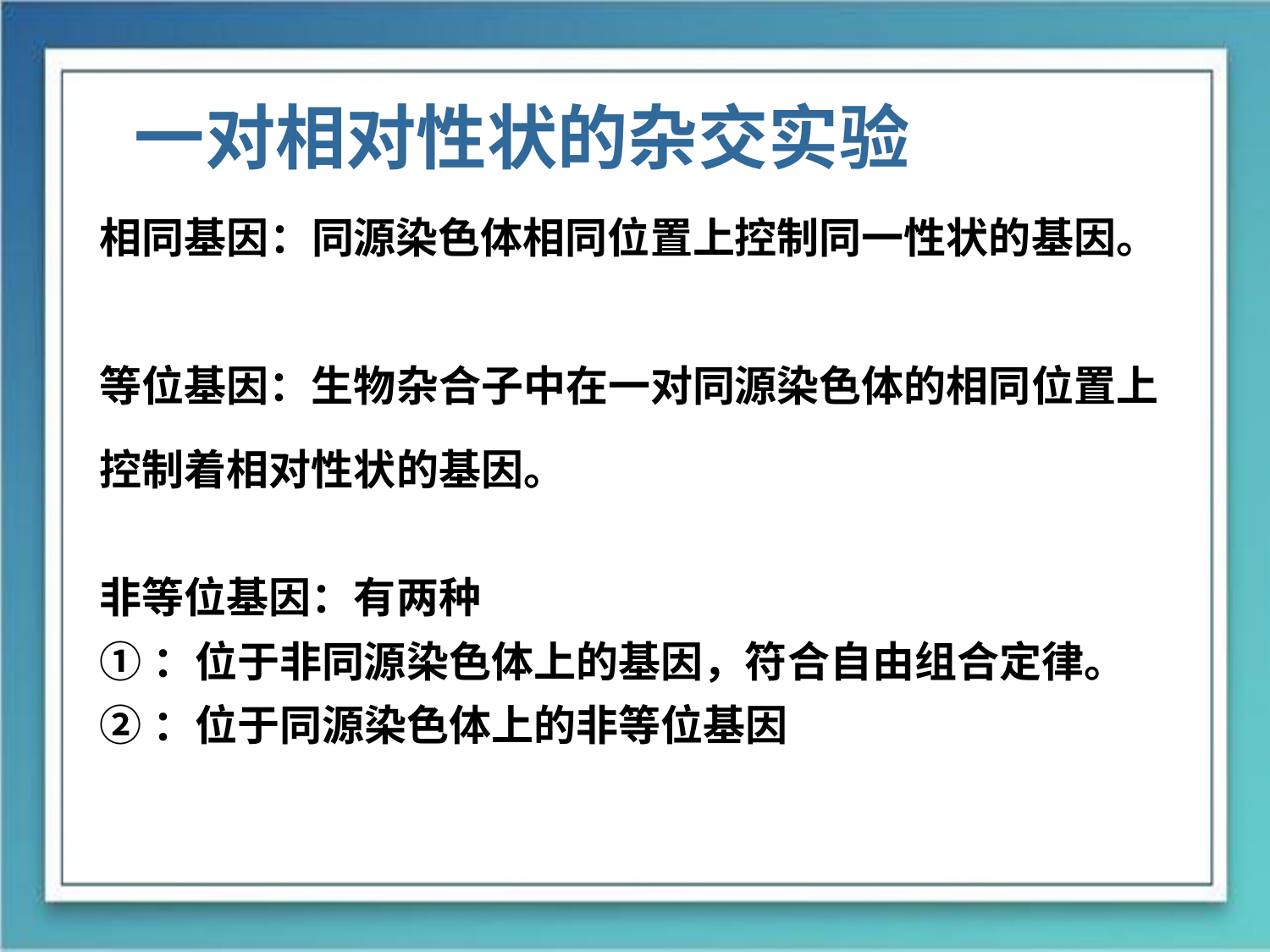

# 一对相对性状的杂交实验
相同基因：同源染色体相同位置上控制同一性状的基因。

等位基因：生物杂合子中在一对同源染色体的相同位置上
控制着相对性状的基因。

非等位基因：有两种
①：位于非同源染色体上的基因，符合自由组合定律。
②：位于同源染色体上的非等位基因